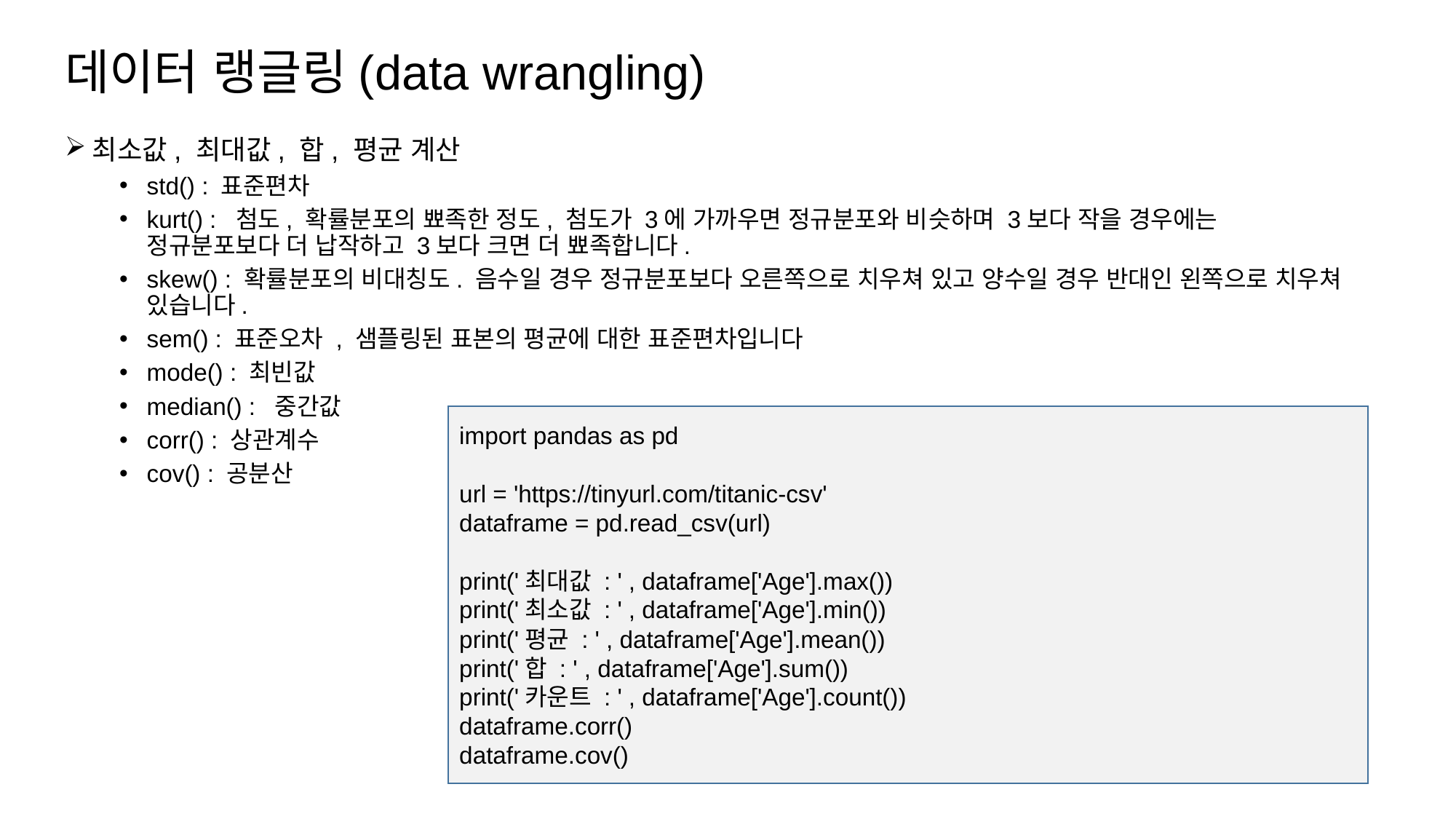

# 데이터 랭글링(data wrangling)
최소값, 최대값, 합, 평균 계산
std() : 표준편차
kurt() :  첨도, 확률분포의 뾰족한 정도, 첨도가 3에 가까우면 정규분포와 비슷하며 3보다 작을 경우에는 정규분포보다 더 납작하고 3보다 크면 더 뾰족합니다.
skew() : 확률분포의 비대칭도. 음수일 경우 정규분포보다 오른쪽으로 치우쳐 있고 양수일 경우 반대인 왼쪽으로 치우쳐 있습니다.
sem() : 표준오차 , 샘플링된 표본의 평균에 대한 표준편차입니다
mode() : 최빈값
median() :  중간값
corr() : 상관계수
cov() : 공분산
import pandas as pd

url = 'https://tinyurl.com/titanic-csv'
dataframe = pd.read_csv(url)

print('최대값 : ' , dataframe['Age'].max())
print('최소값 : ' , dataframe['Age'].min())
print('평균 : ' , dataframe['Age'].mean())
print('합 : ' , dataframe['Age'].sum())
print('카운트 : ' , dataframe['Age'].count())
dataframe.corr()
dataframe.cov()